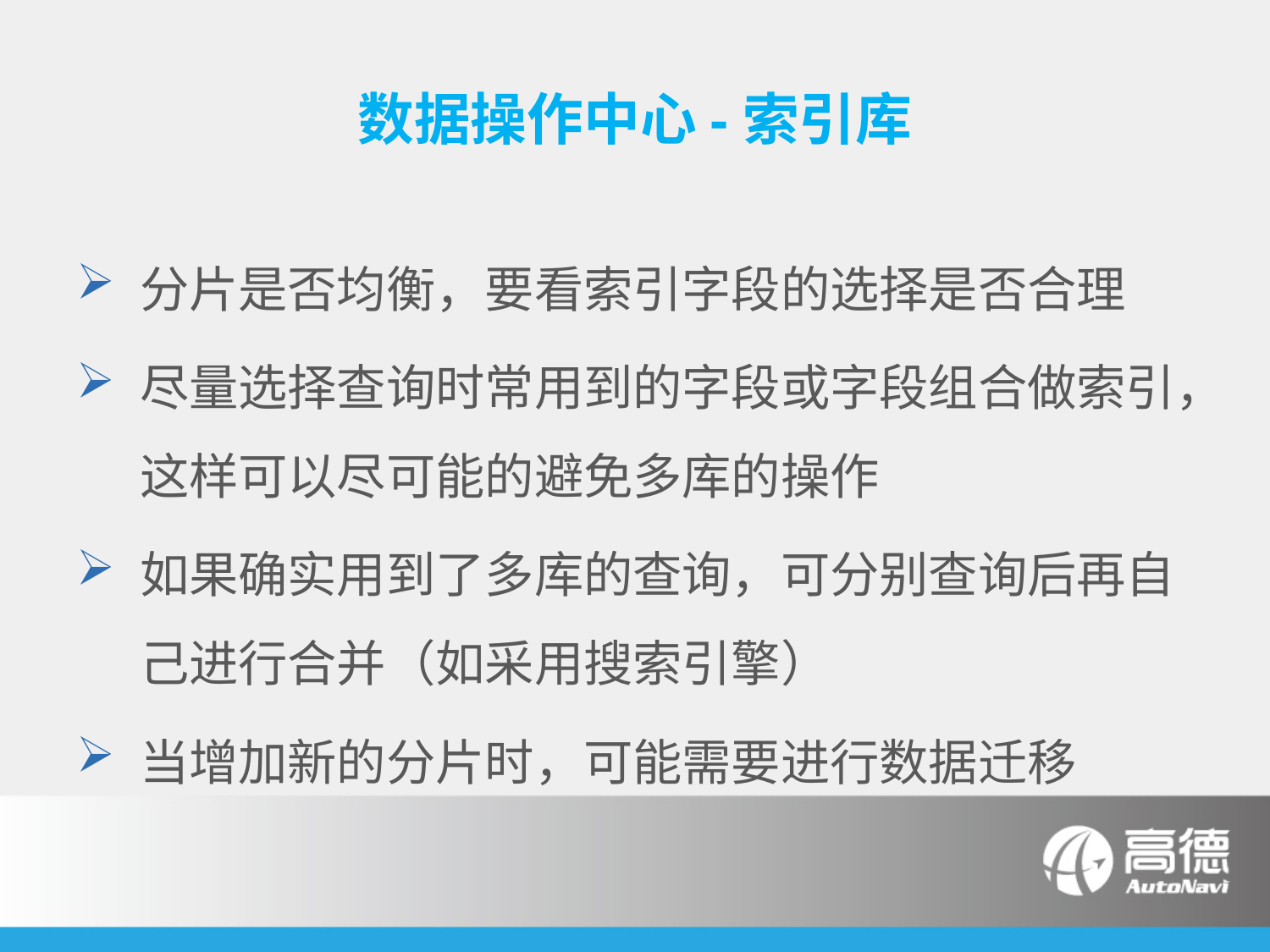

# 数据操作中心-索引库
分片是否均衡，要看索引字段的选择是否合理
尽量选择查询时常用到的字段或字段组合做索引，这样可以尽可能的避免多库的操作
如果确实用到了多库的查询，可分别查询后再自己进行合并（如采用搜索引擎）
当增加新的分片时，可能需要进行数据迁移